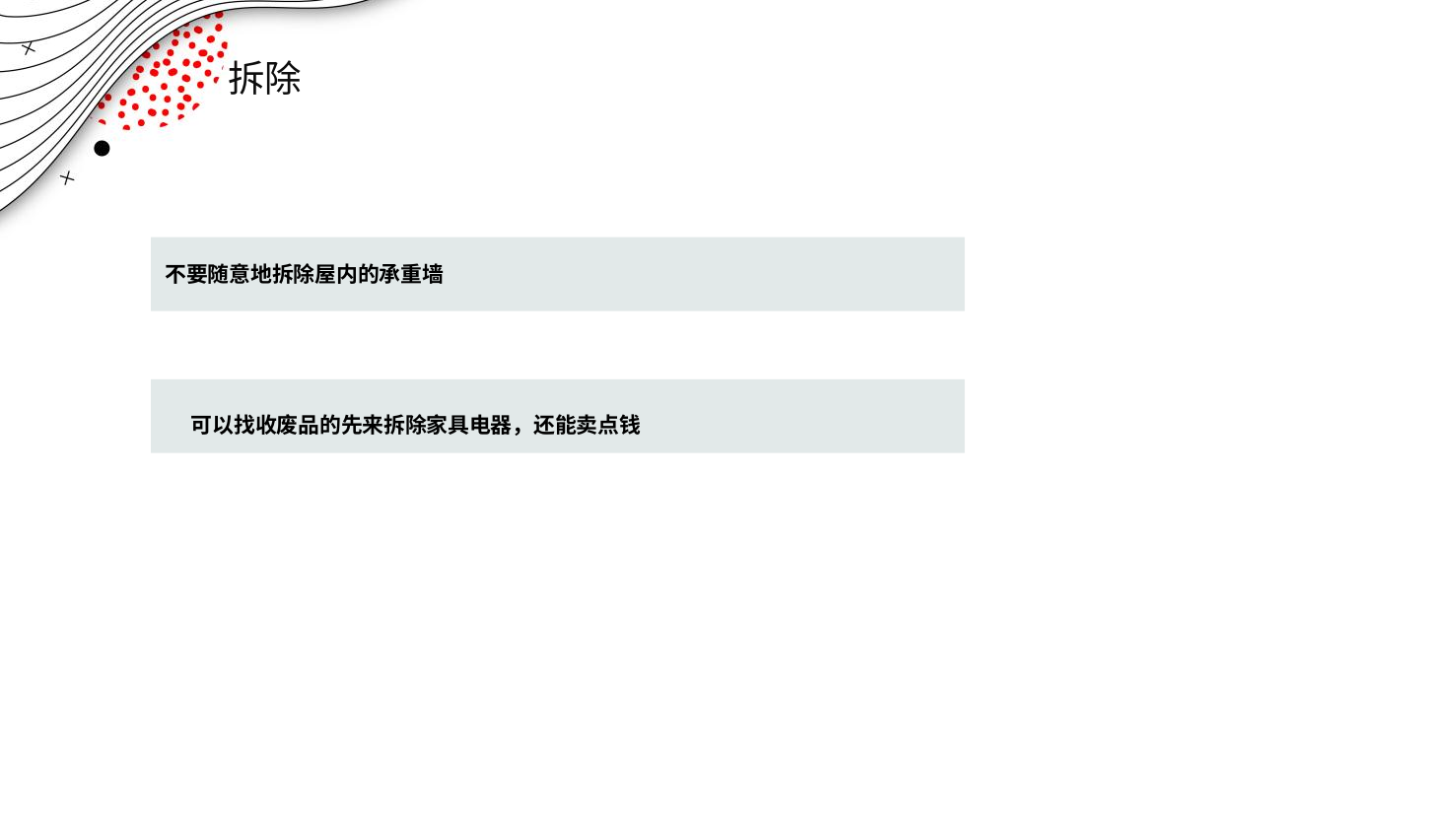

拆除

不要随意地拆除屋内的承重墙

可以找收废品的先来拆除家具电器，还能卖点钱